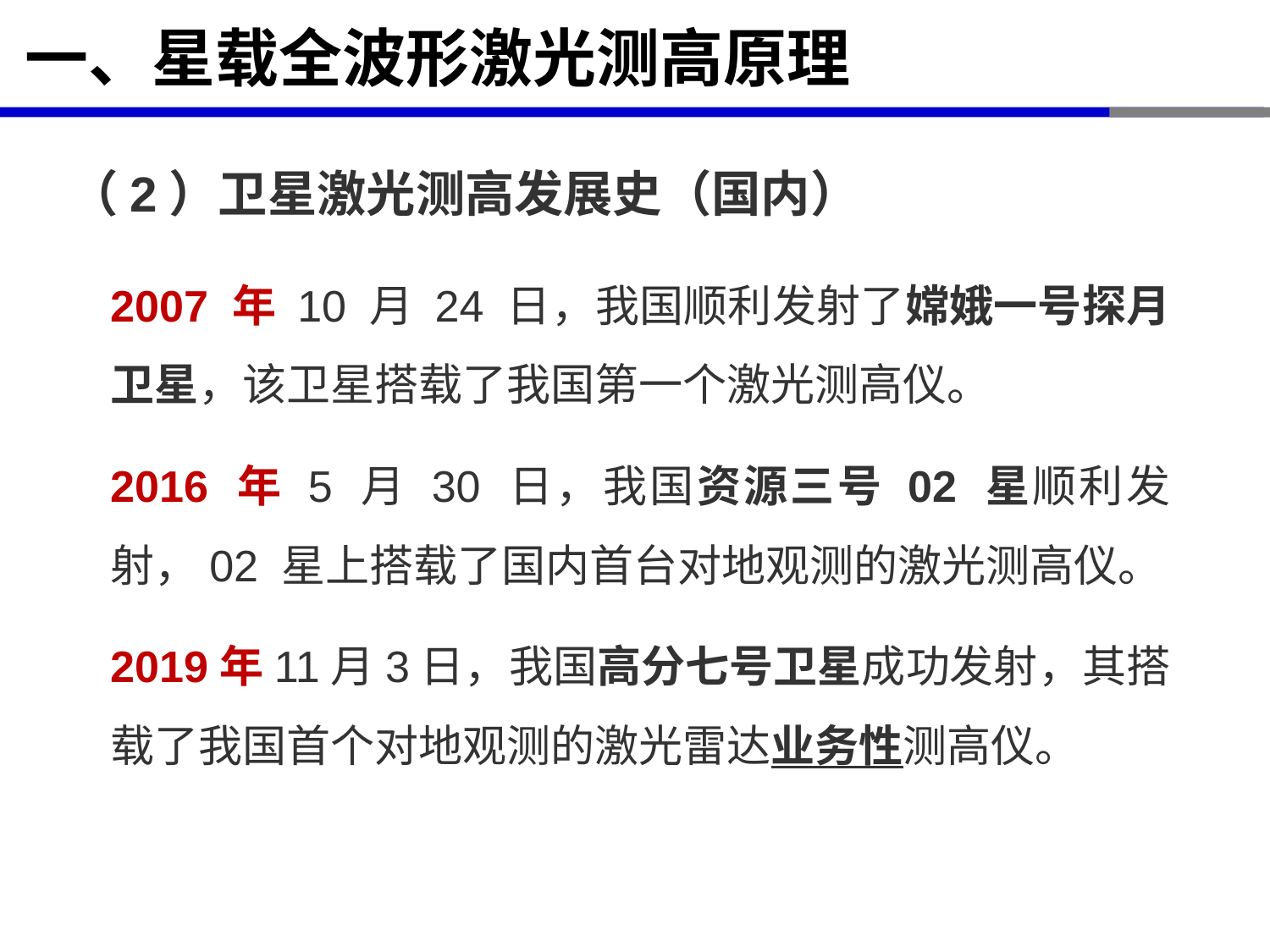

# 一、星载全波形激光测高原理
（2）卫星激光测高发展史（国内）
﻿2007 年 10 月 24 日，我国顺利发射了嫦娥一号探月卫星，该卫星搭载了我国第一个激光测高仪。
﻿2016 年 5 月 30 日，我国资源三号 02 星顺利发射，02 星上搭载了国内首台对地观测的激光测高仪。
﻿2019年11月3日，我国高分七号卫星成功发射，其搭载了我国首个对地观测的激光雷达业务性测高仪。